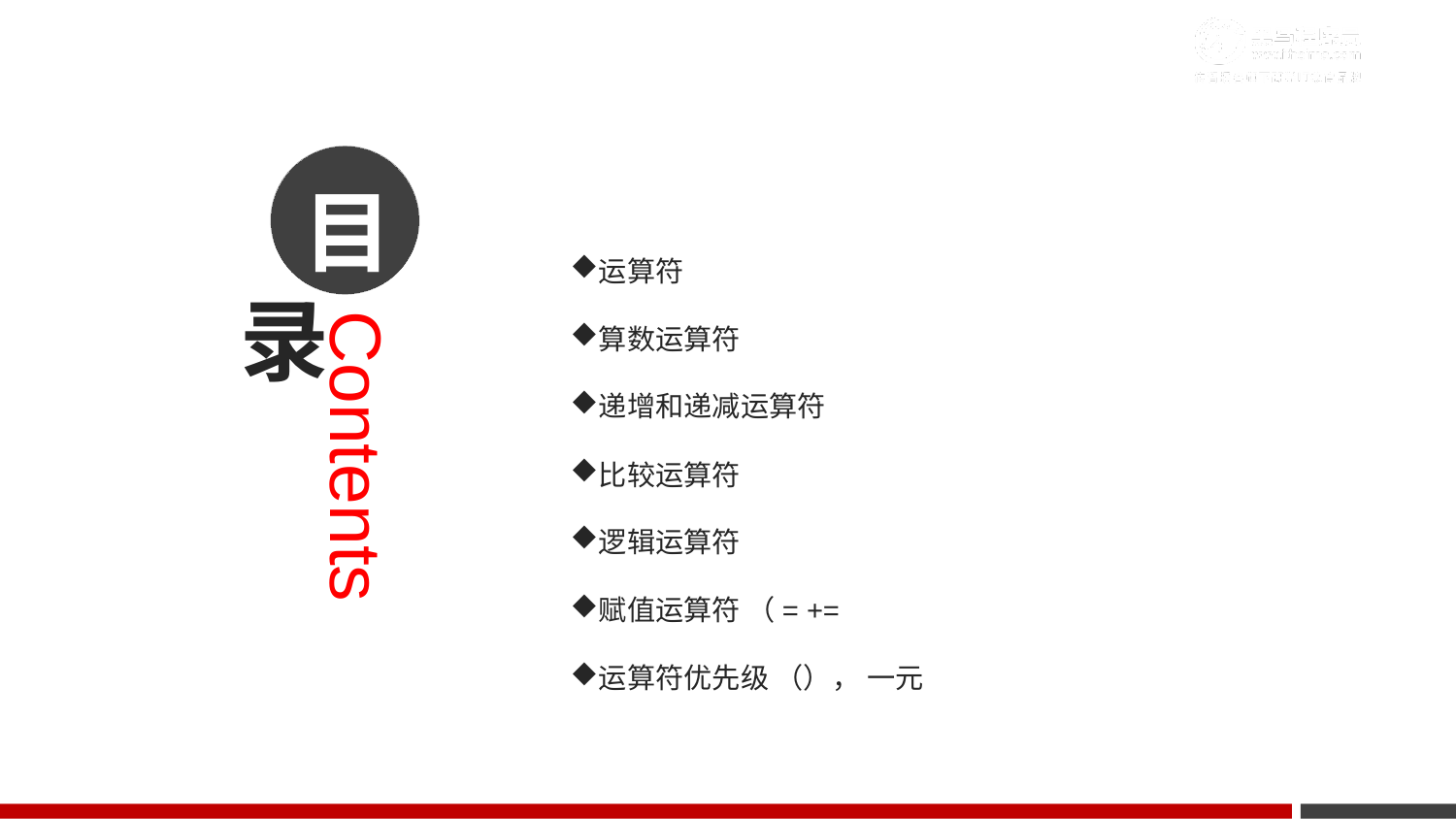

目
运算符
算数运算符
递增和递减运算符
比较运算符
逻辑运算符
赋值运算符 （= +=
运算符优先级 （）， 一元
录
Contents